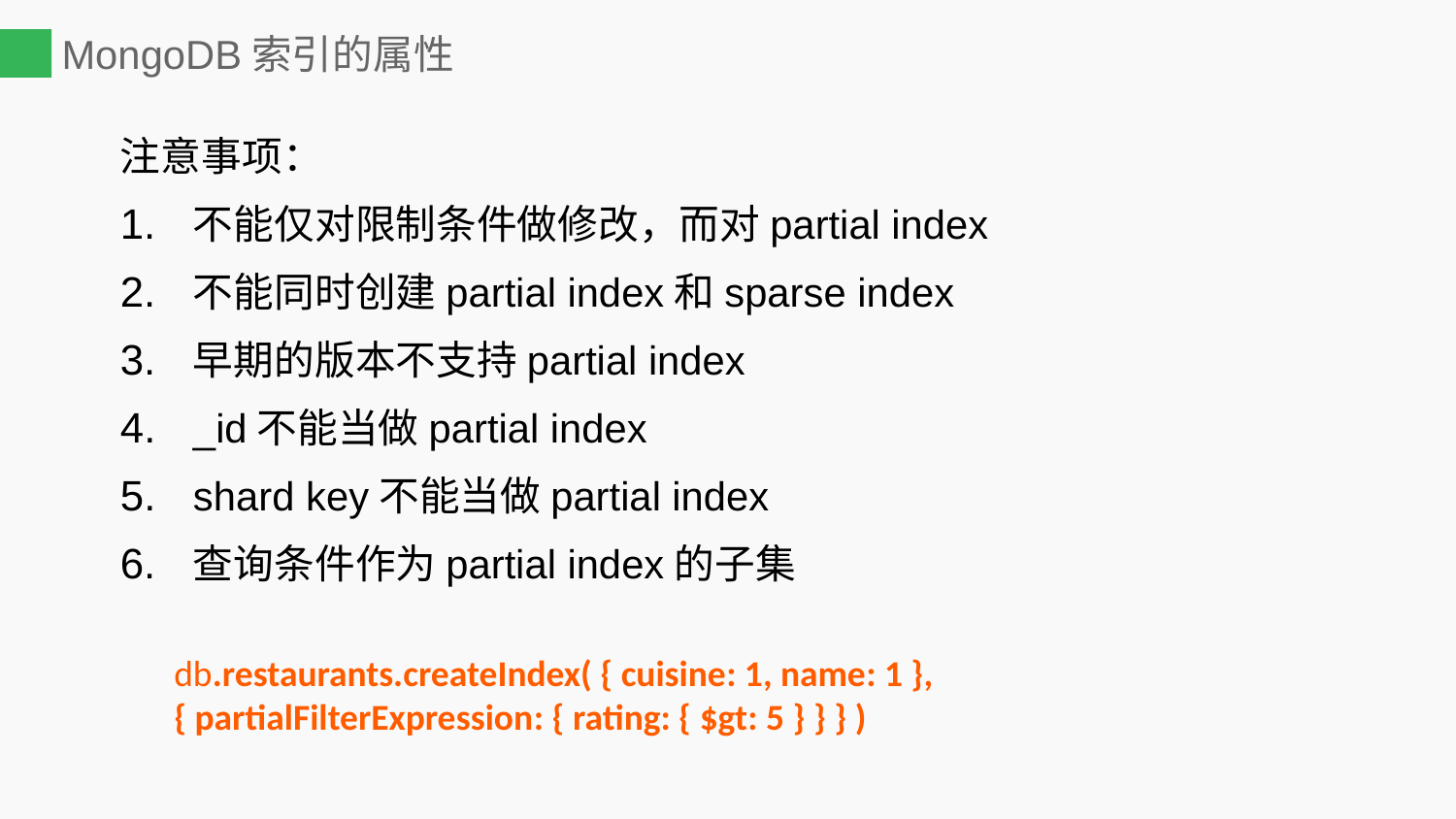

# MongoDB索引的属性
注意事项：
不能仅对限制条件做修改，而对partial index
不能同时创建partial index和sparse index
早期的版本不支持partial index
_id不能当做partial index
shard key不能当做partial index
查询条件作为partial index的子集
db.restaurants.createIndex( { cuisine: 1, name: 1 },
{ partialFilterExpression: { rating: { $gt: 5 } } } )